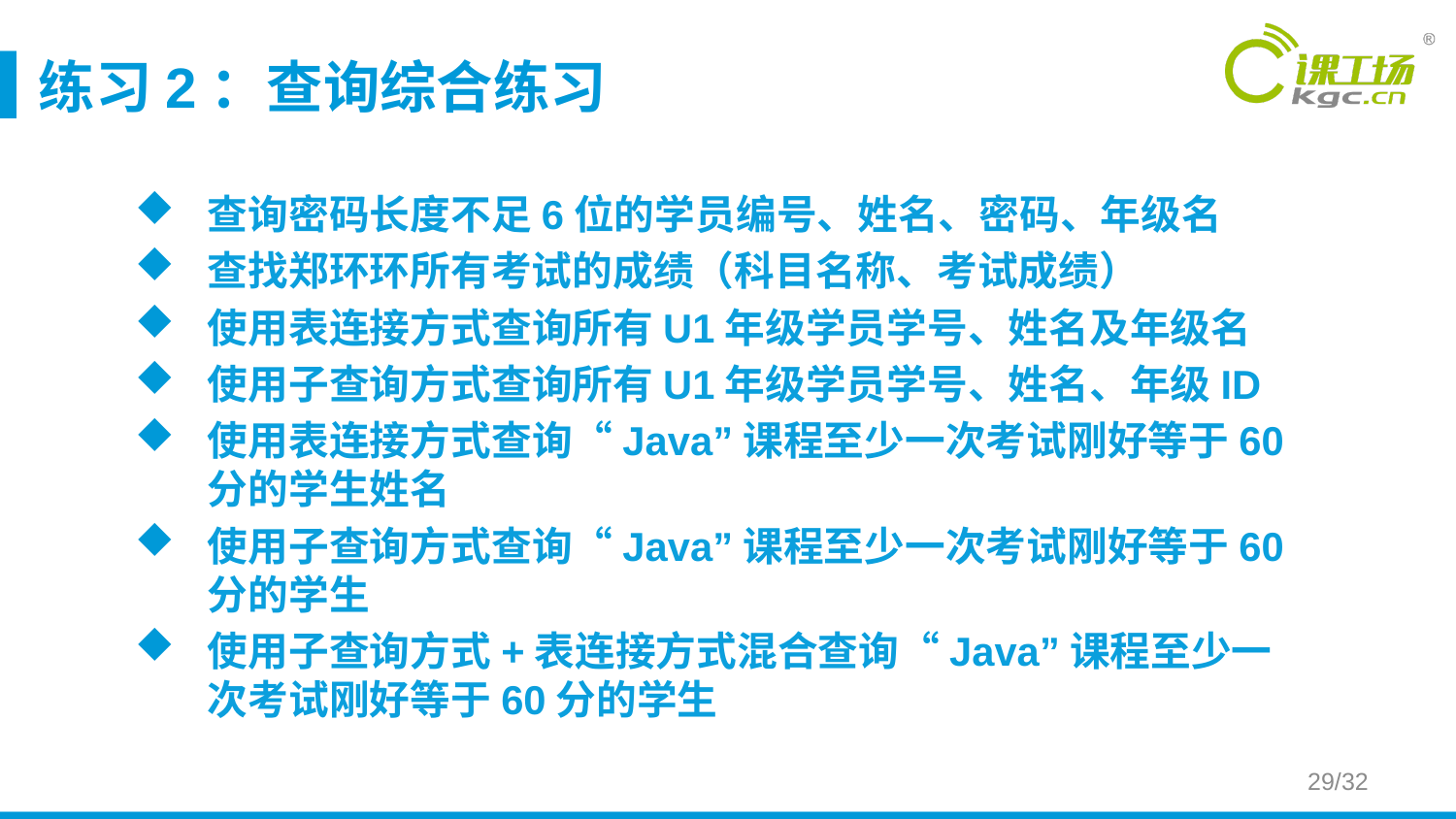

# 练习2：查询综合练习
查询密码长度不足6位的学员编号、姓名、密码、年级名
查找郑环环所有考试的成绩（科目名称、考试成绩）
使用表连接方式查询所有U1年级学员学号、姓名及年级名
使用子查询方式查询所有U1年级学员学号、姓名、年级ID
使用表连接方式查询“Java”课程至少一次考试刚好等于60分的学生姓名
使用子查询方式查询“Java”课程至少一次考试刚好等于60分的学生
使用子查询方式+表连接方式混合查询“Java”课程至少一次考试刚好等于60分的学生
29/32